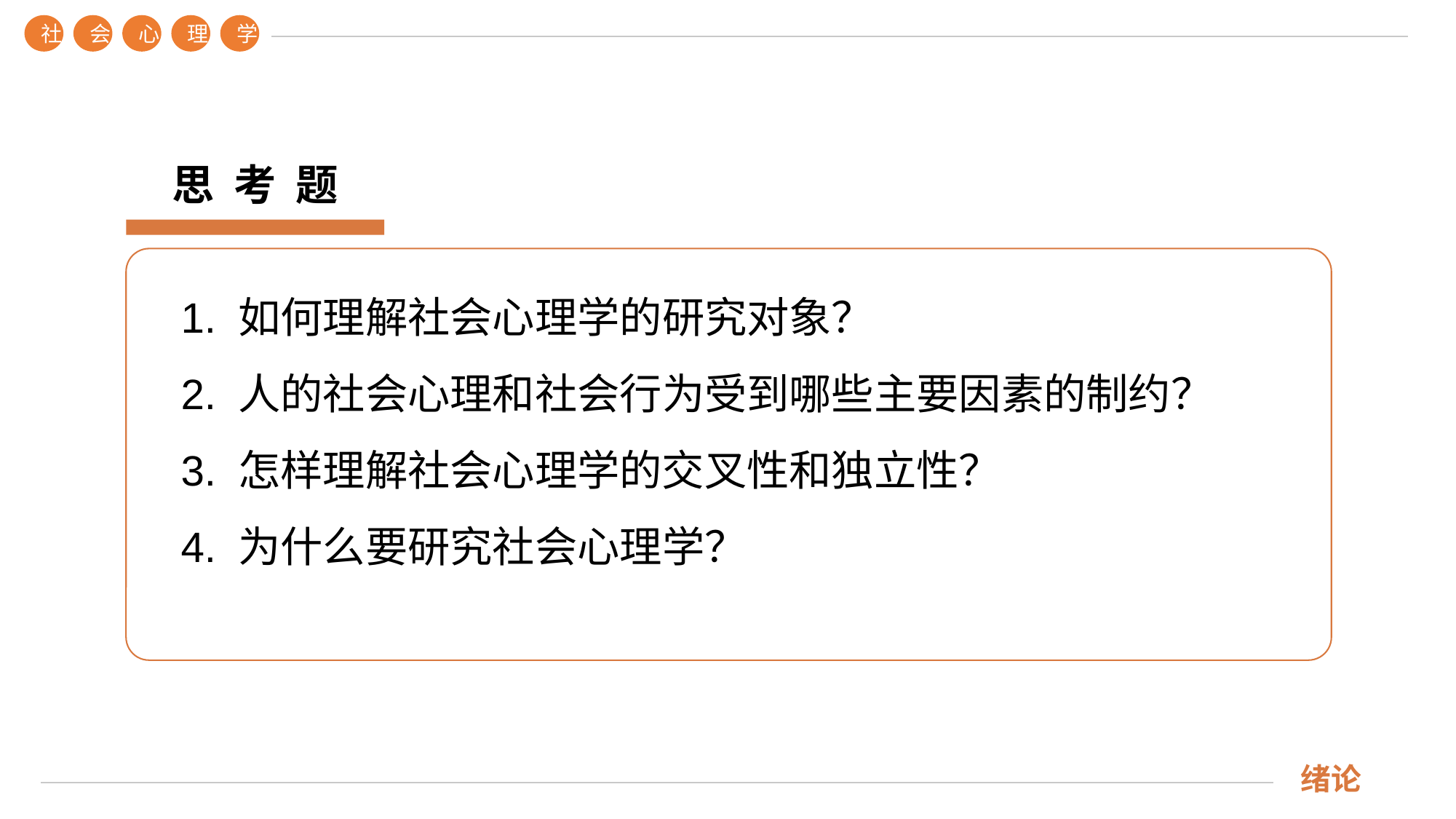

社
会
心
理
学
绪论

思  考  题

1. 如何理解社会心理学的研究对象？
2. 人的社会心理和社会行为受到哪些主要因素的制约？
3. 怎样理解社会心理学的交叉性和独立性？
4. 为什么要研究社会心理学？